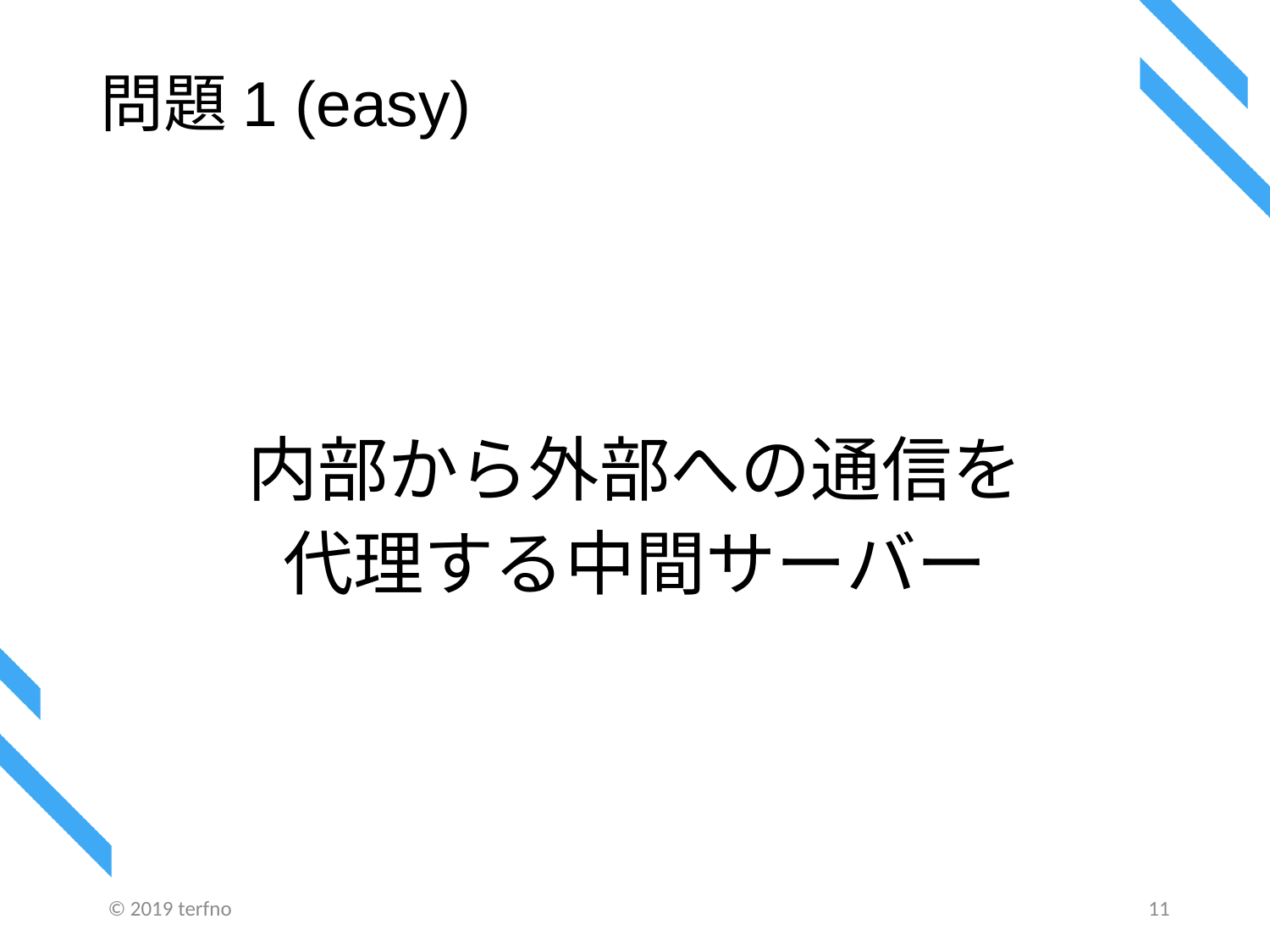

# 問題1 (easy)
内部から外部への通信を
代理する中間サーバー
© 2019 terfno
11